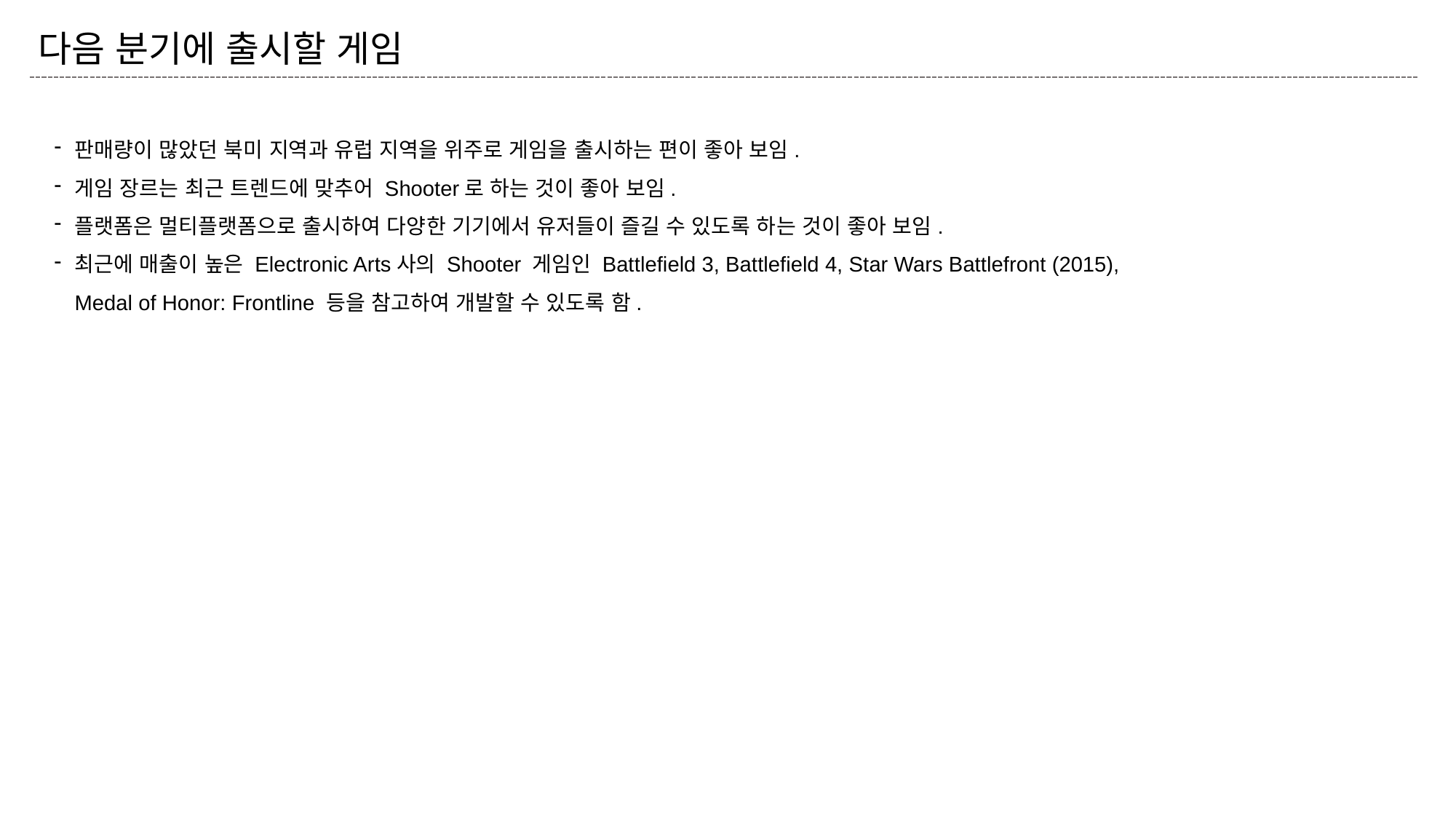

다음 분기에 출시할 게임
판매량이 많았던 북미 지역과 유럽 지역을 위주로 게임을 출시하는 편이 좋아 보임.
게임 장르는 최근 트렌드에 맞추어 Shooter로 하는 것이 좋아 보임.
플랫폼은 멀티플랫폼으로 출시하여 다양한 기기에서 유저들이 즐길 수 있도록 하는 것이 좋아 보임.
최근에 매출이 높은 Electronic Arts사의 Shooter 게임인 Battlefield 3, Battlefield 4, Star Wars Battlefront (2015), Medal of Honor: Frontline 등을 참고하여 개발할 수 있도록 함.